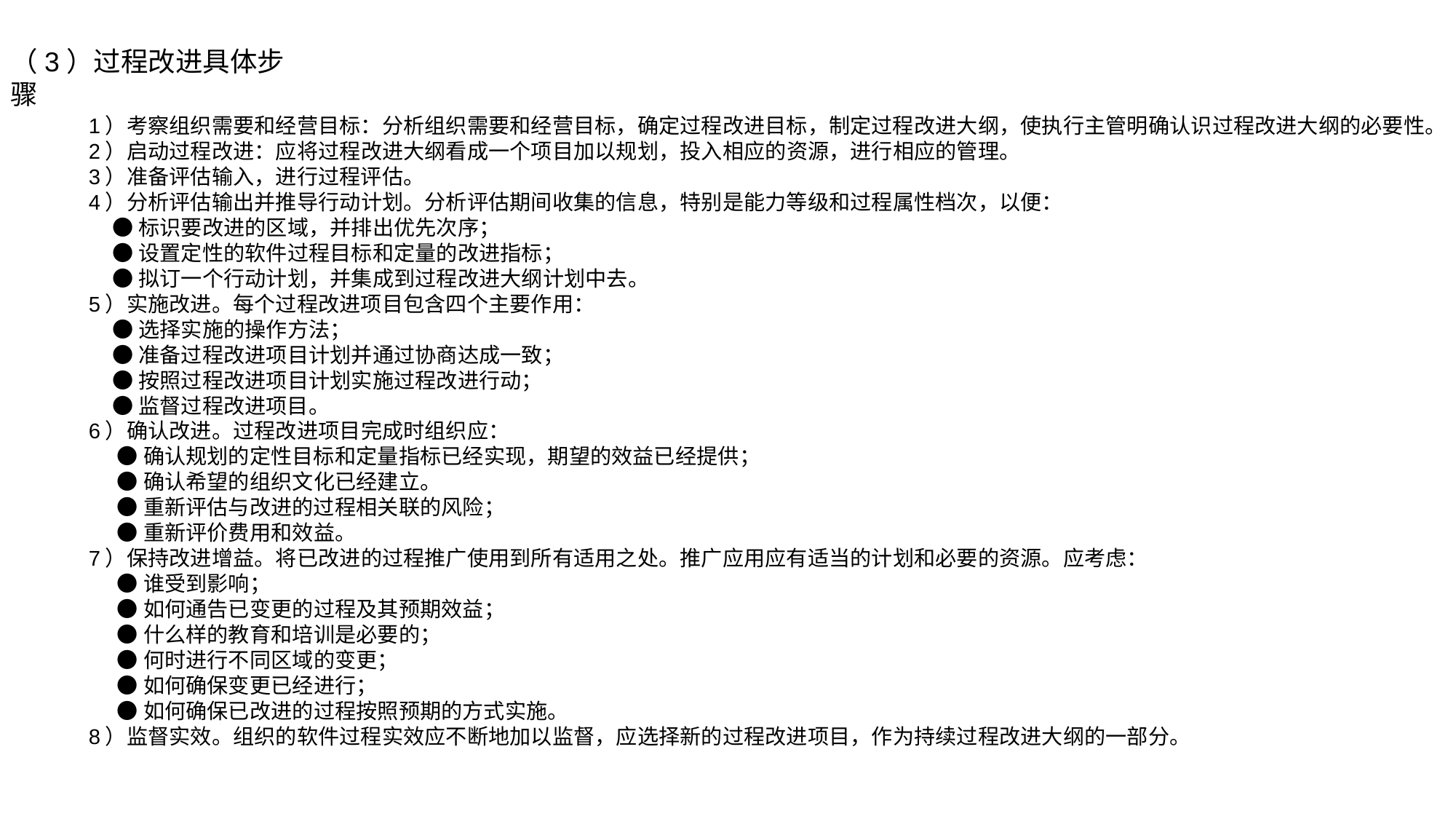

（3）过程改进具体步骤
1）考察组织需要和经营目标：分析组织需要和经营目标，确定过程改进目标，制定过程改进大纲，使执行主管明确认识过程改进大纲的必要性。
2）启动过程改进：应将过程改进大纲看成一个项目加以规划，投入相应的资源，进行相应的管理。
3）准备评估输入，进行过程评估。
4）分析评估输出并推导行动计划。分析评估期间收集的信息，特别是能力等级和过程属性档次，以便：
     ●标识要改进的区域，并排出优先次序；
     ●设置定性的软件过程目标和定量的改进指标；
     ●拟订一个行动计划，并集成到过程改进大纲计划中去。
5）实施改进。每个过程改进项目包含四个主要作用：
     ●选择实施的操作方法；
     ●准备过程改进项目计划并通过协商达成一致；
     ●按照过程改进项目计划实施过程改进行动；
     ●监督过程改进项目。
6）确认改进。过程改进项目完成时组织应：
      ●确认规划的定性目标和定量指标已经实现，期望的效益已经提供；
      ●确认希望的组织文化已经建立。
      ●重新评估与改进的过程相关联的风险；
      ●重新评价费用和效益。
7）保持改进增益。将已改进的过程推广使用到所有适用之处。推广应用应有适当的计划和必要的资源。应考虑：
      ●谁受到影响；
      ●如何通告已变更的过程及其预期效益；
      ●什么样的教育和培训是必要的；
      ●何时进行不同区域的变更；
      ●如何确保变更已经进行；
      ●如何确保已改进的过程按照预期的方式实施。
8）监督实效。组织的软件过程实效应不断地加以监督，应选择新的过程改进项目，作为持续过程改进大纲的一部分。